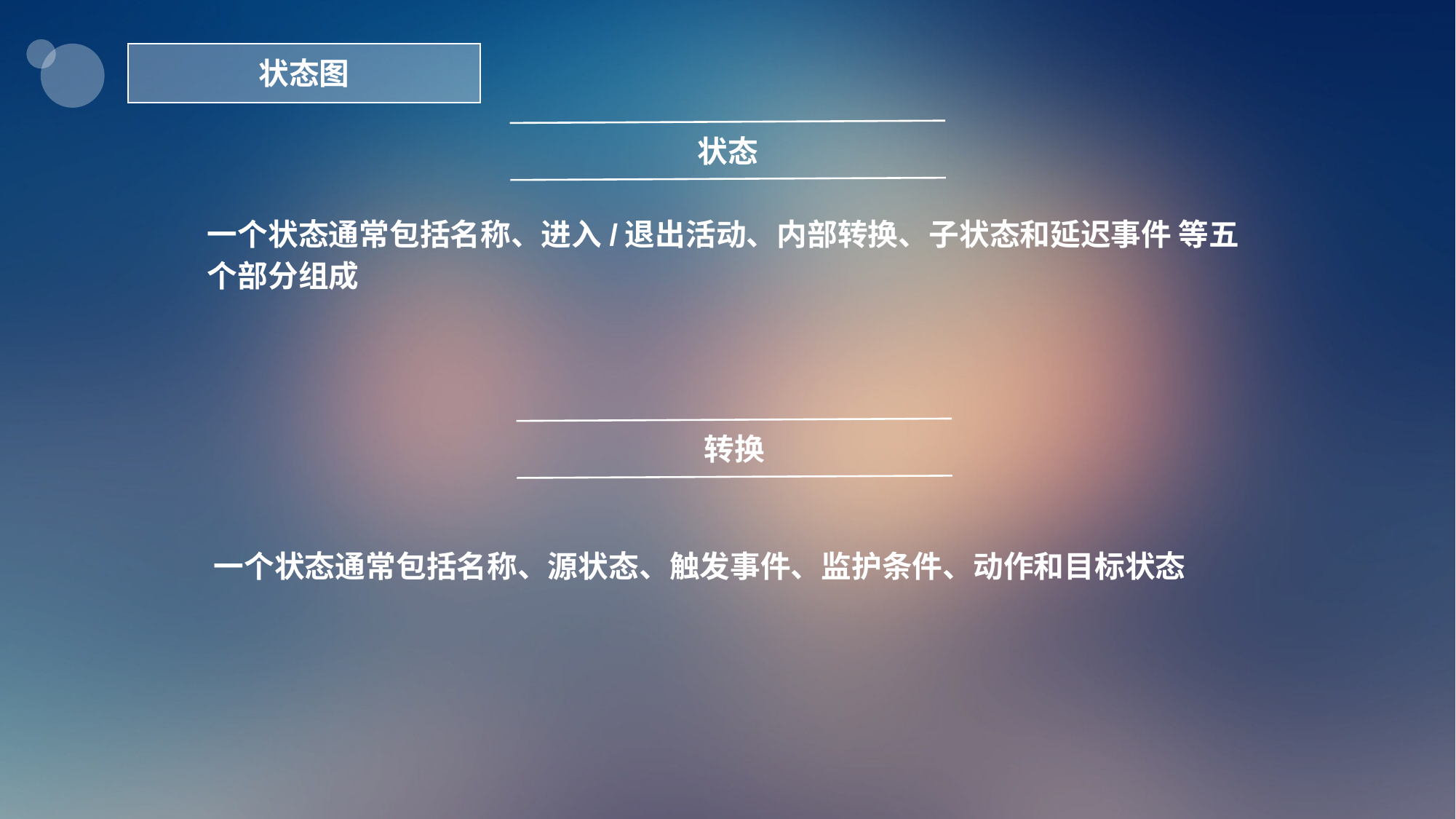

状态图
状态
一个状态通常包括名称、进入/退出活动、内部转换、子状态和延迟事件 等五个部分组成
转换
一个状态通常包括名称、源状态、触发事件、监护条件、动作和目标状态